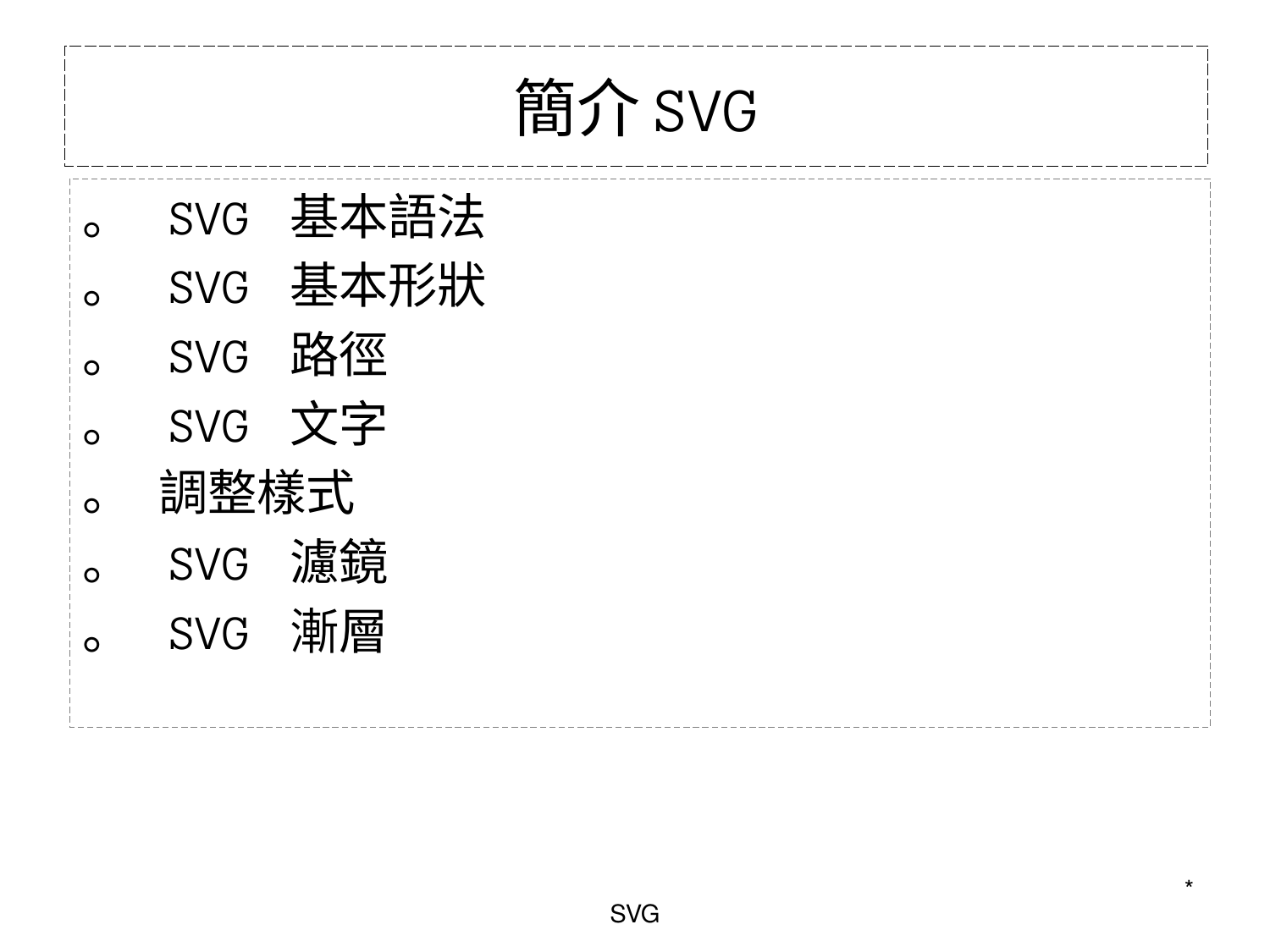

簡介SVG
# 。 SVG 基本語法
。 SVG 基本形狀
。 SVG 路徑
。 SVG 文字
。 調整樣式
。 SVG 濾鏡
。 SVG 漸層

*
SVG